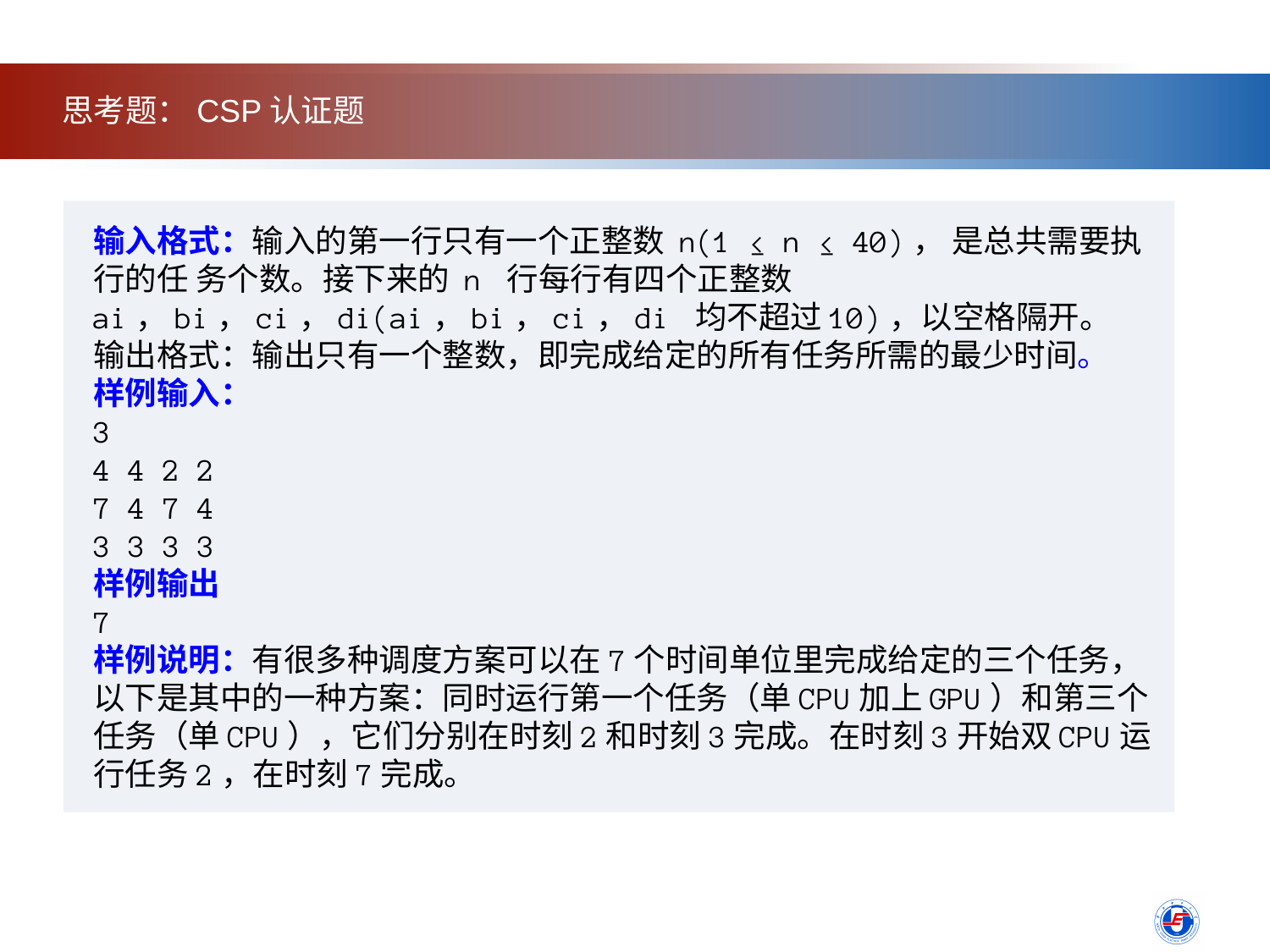

思考题：CSP认证题
输入格式：输入的第一行只有一个正整数 n(1 ≤ n ≤ 40)， 是总共需要执行的任 务个数。接下来的 n 行每行有四个正整数ai，bi，ci，di(ai，bi，ci，di 均不超过10)，以空格隔开。
输出格式：输出只有一个整数，即完成给定的所有任务所需的最少时间。
样例输入：
3
4 4 2 2
7 4 7 4
3 3 3 3
样例输出
7
样例说明：有很多种调度方案可以在7个时间单位里完成给定的三个任务，以下是其中的一种方案：同时运行第一个任务（单CPU加上GPU）和第三个任务（单CPU），它们分别在时刻2和时刻3完成。在时刻3开始双CPU运行任务2，在时刻7完成。